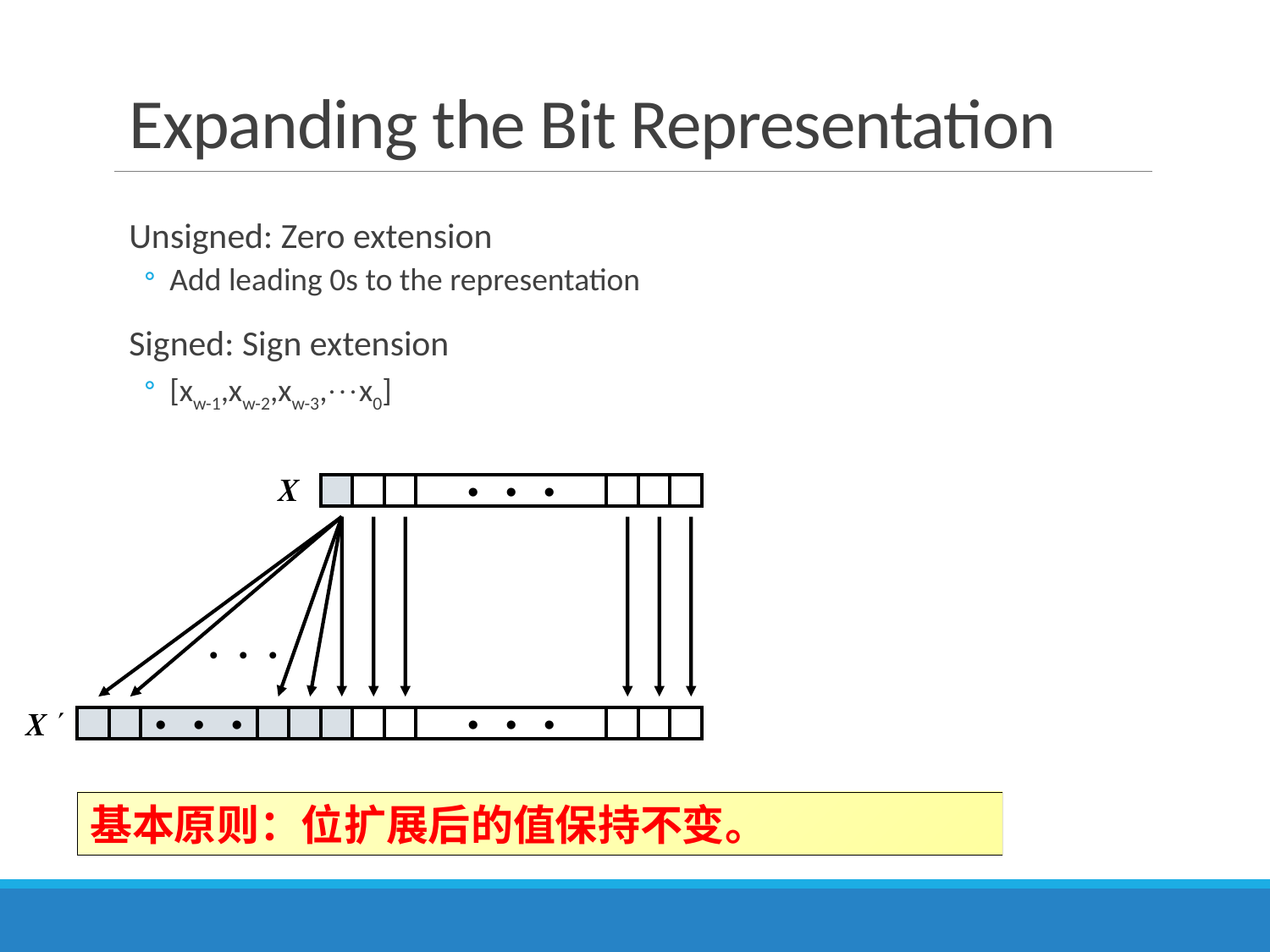

# Expanding the Bit Representation
Unsigned: Zero extension
Add leading 0s to the representation
Signed: Sign extension
[xw-1,xw-2,xw-3,…x0]
X

• • •

• • •
X ′

• • •

• • •

基本原则：位扩展后的值保持不变。